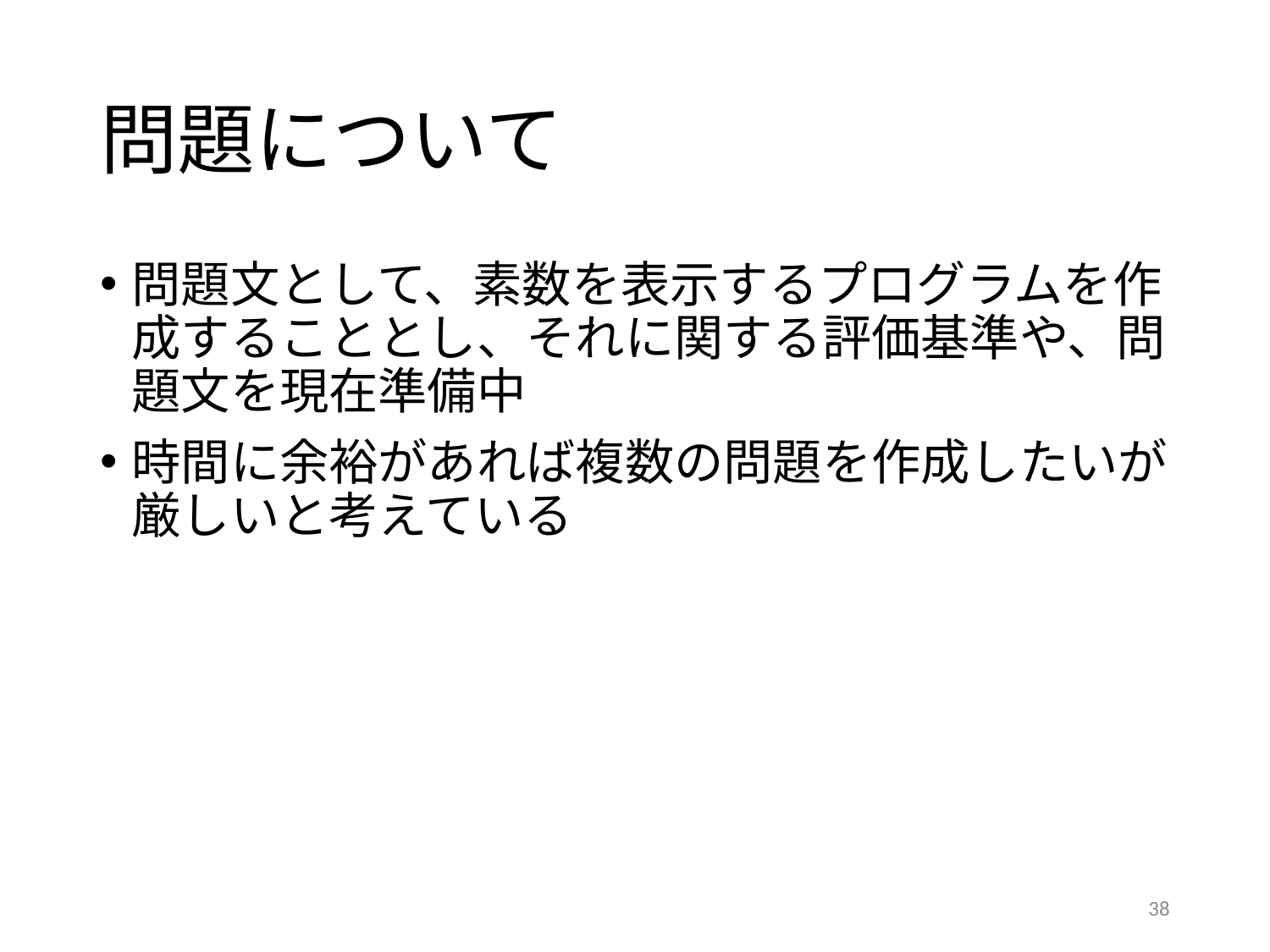

# 問題について
問題文として、素数を表示するプログラムを作成することとし、それに関する評価基準や、問題文を現在準備中
時間に余裕があれば複数の問題を作成したいが厳しいと考えている
38